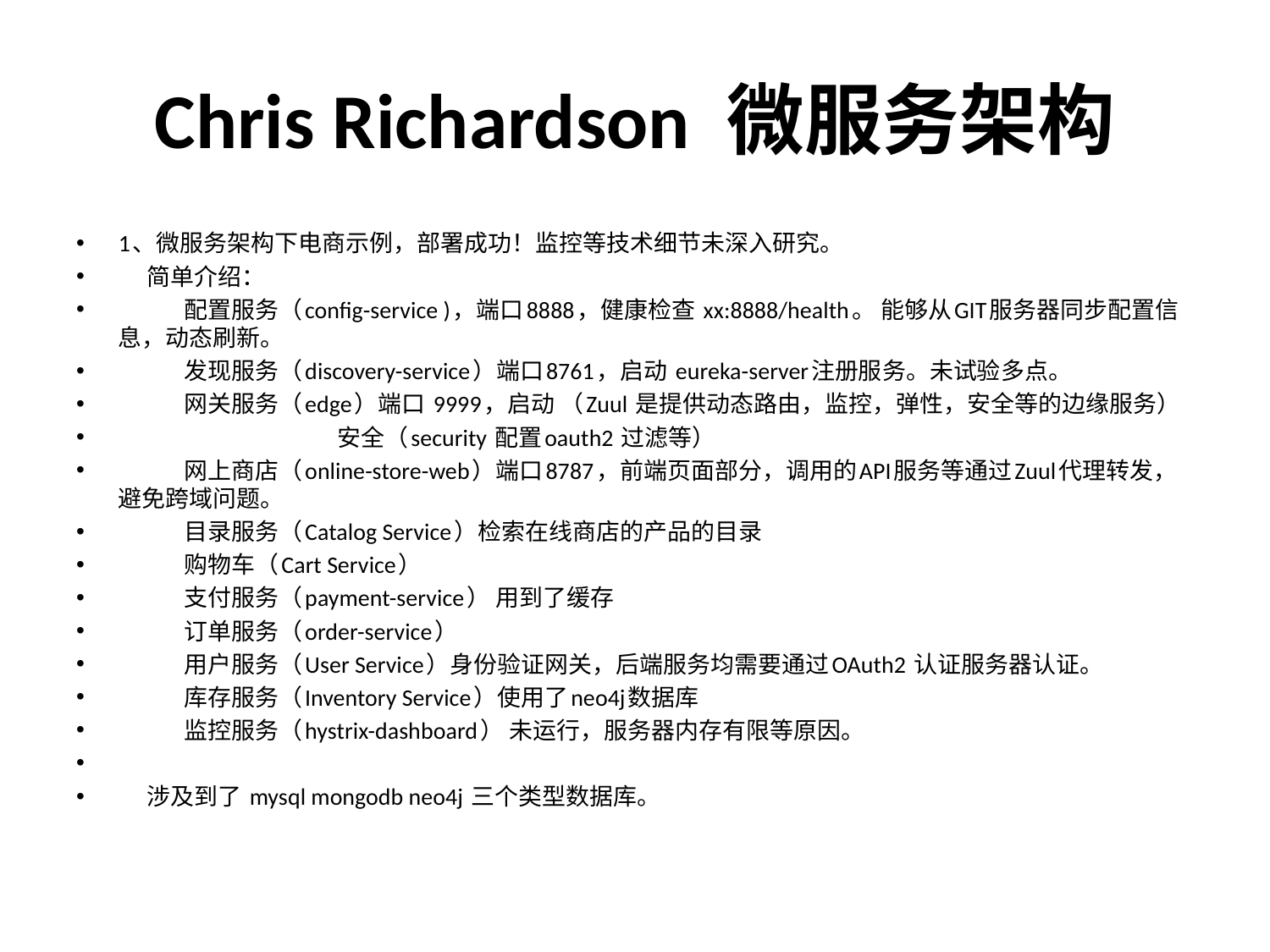

# Chris Richardson 微服务架构
1、微服务架构下电商示例，部署成功！监控等技术细节未深入研究。
     简单介绍：
            配置服务（config-service )，端口8888，健康检查 xx:8888/health。 能够从GIT服务器同步配置信息，动态刷新。
            发现服务（discovery-service）端口8761，启动 eureka-server注册服务。未试验多点。
            网关服务（edge）端口 9999，启动 （Zuul 是提供动态路由，监控，弹性，安全等的边缘服务）
                                         安全（security 配置oauth2 过滤等）
            网上商店（online-store-web）端口8787，前端页面部分，调用的API服务等通过Zuul代理转发，避免跨域问题。
            目录服务（Catalog Service）检索在线商店的产品的目录
            购物车（Cart Service）
            支付服务（payment-service） 用到了缓存
            订单服务（order-service）
            用户服务（User Service）身份验证网关，后端服务均需要通过OAuth2 认证服务器认证。
            库存服务（Inventory Service）使用了neo4j数据库
            监控服务（hystrix-dashboard） 未运行，服务器内存有限等原因。

     涉及到了 mysql mongodb neo4j 三个类型数据库。